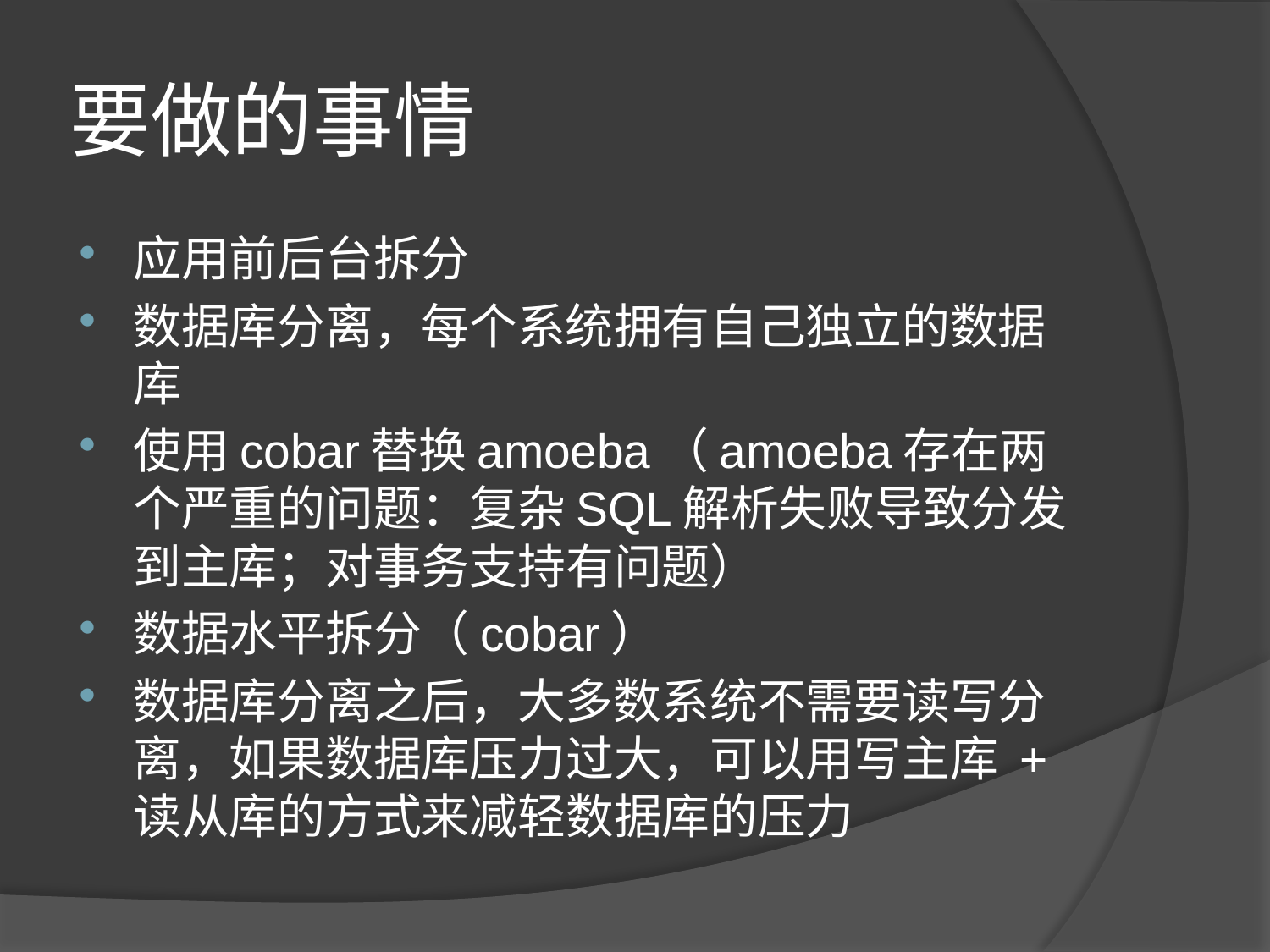

# 要做的事情
应用前后台拆分
数据库分离，每个系统拥有自己独立的数据库
使用cobar替换amoeba（amoeba存在两个严重的问题：复杂SQL解析失败导致分发到主库；对事务支持有问题）
数据水平拆分（cobar）
数据库分离之后，大多数系统不需要读写分离，如果数据库压力过大，可以用写主库 + 读从库的方式来减轻数据库的压力